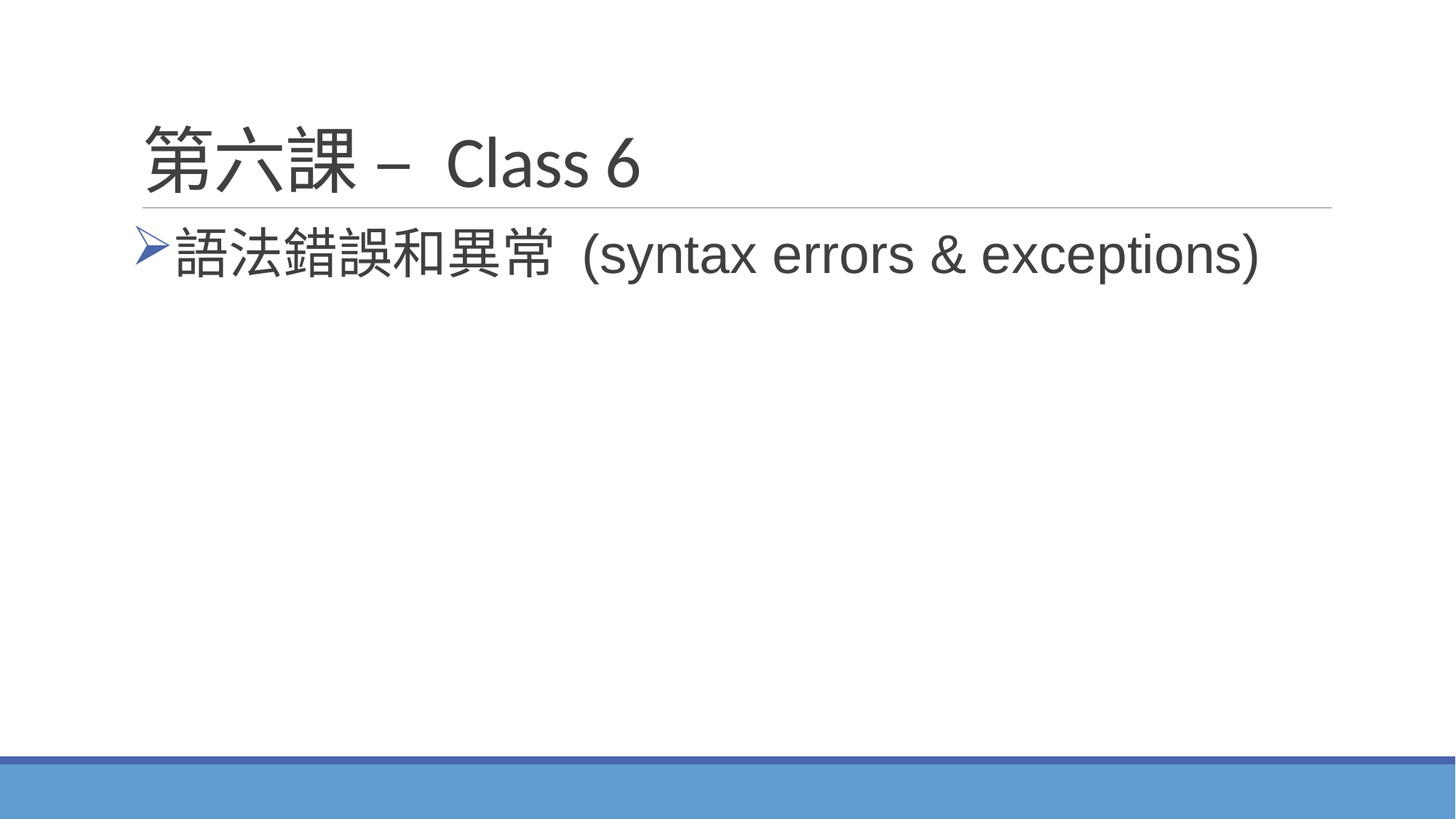

# 第六課 – Class 6
語法錯誤和異常 (syntax errors & exceptions)